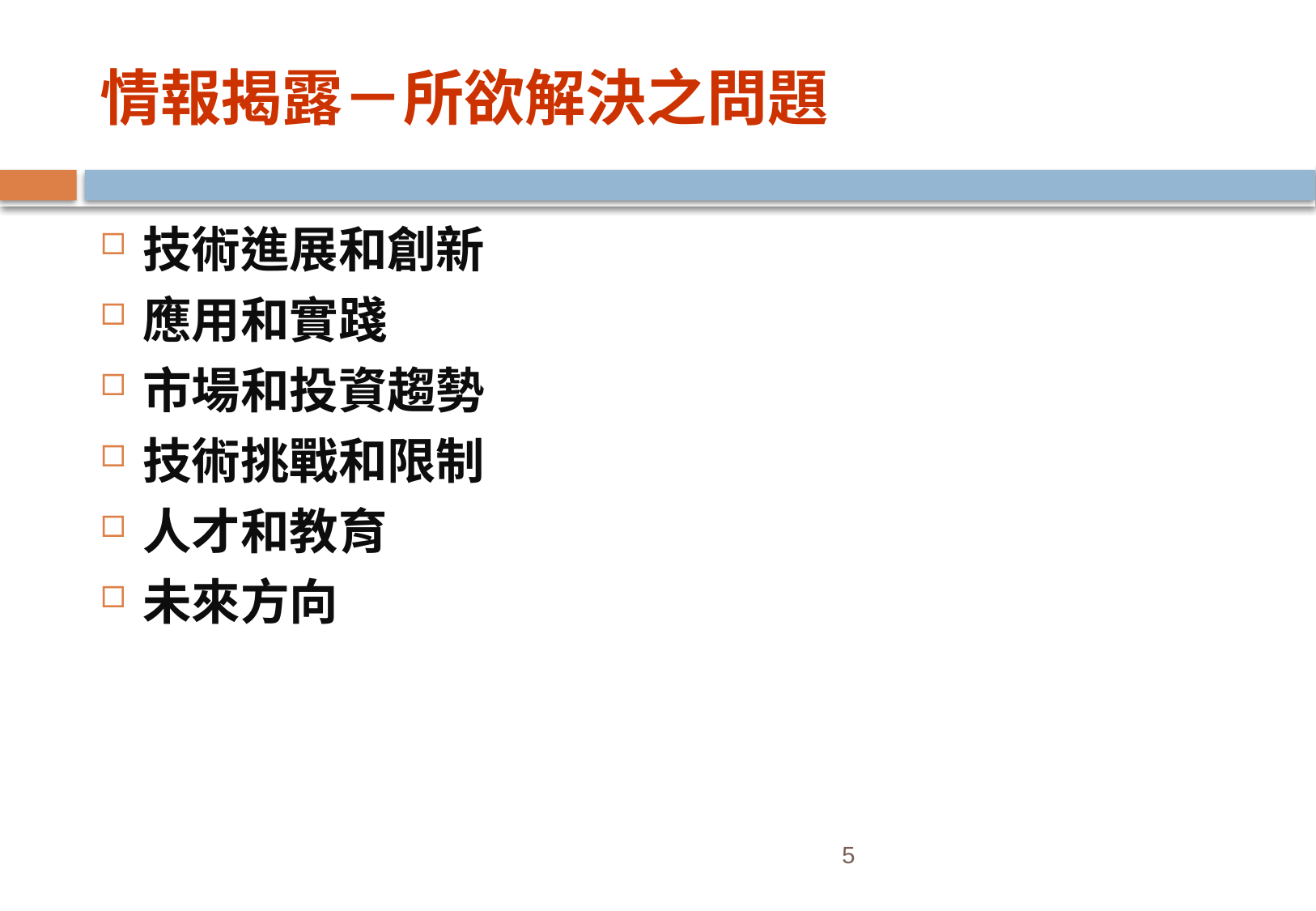

# 情報揭露－所欲解決之問題
技術進展和創新
應用和實踐
市場和投資趨勢
技術挑戰和限制
人才和教育
未來方向

5